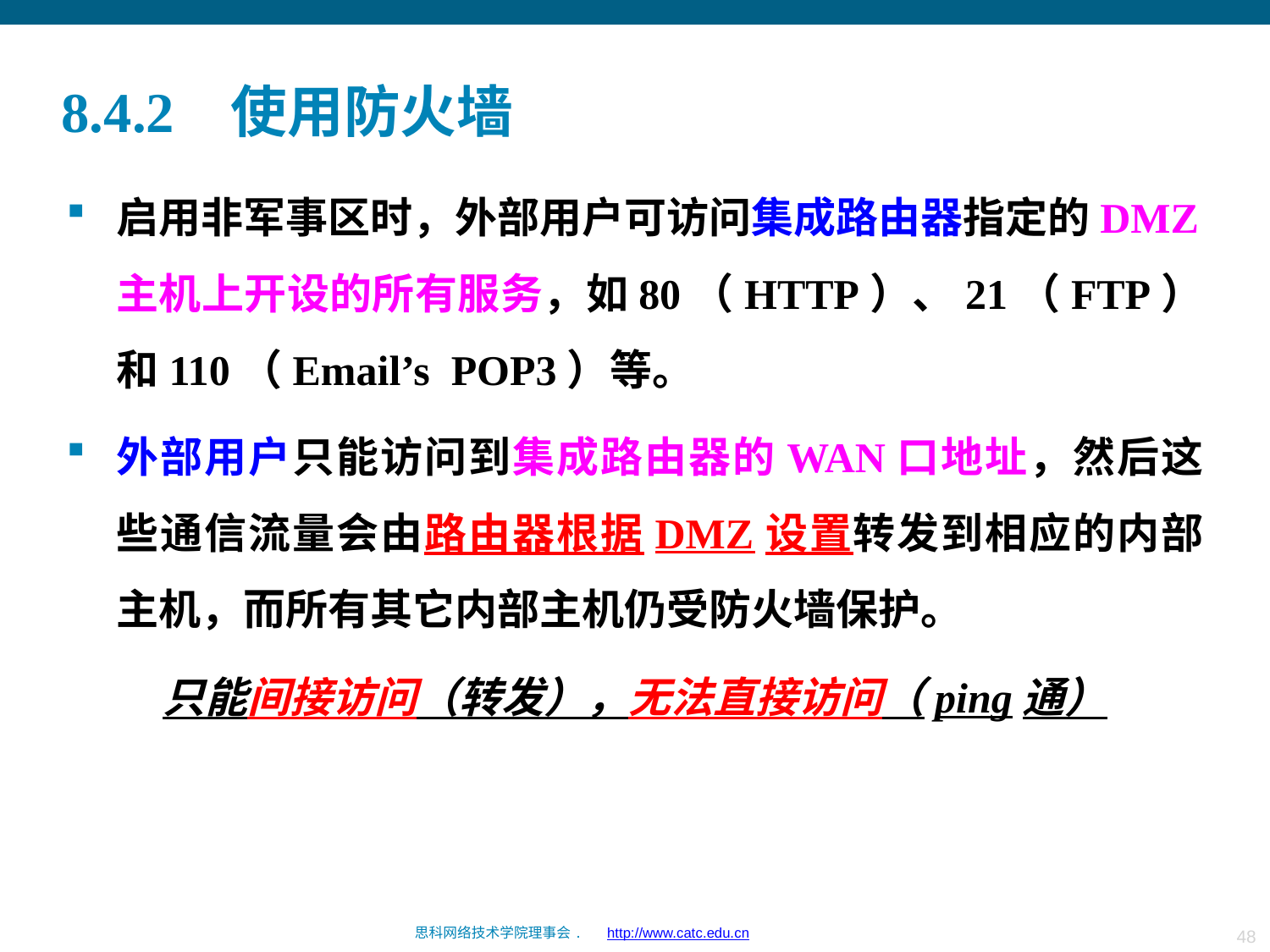

8.4.2   使用防火墙
启用非军事区时，外部用户可访问集成路由器指定的DMZ主机上开设的所有服务，如80（HTTP）、21（FTP）和110（Email’s  POP3）等。
外部用户只能访问到集成路由器的WAN口地址，然后这些通信流量会由路由器根据DMZ设置转发到相应的内部主机，而所有其它内部主机仍受防火墙保护。
只能间接访问（转发），无法直接访问（ping通）